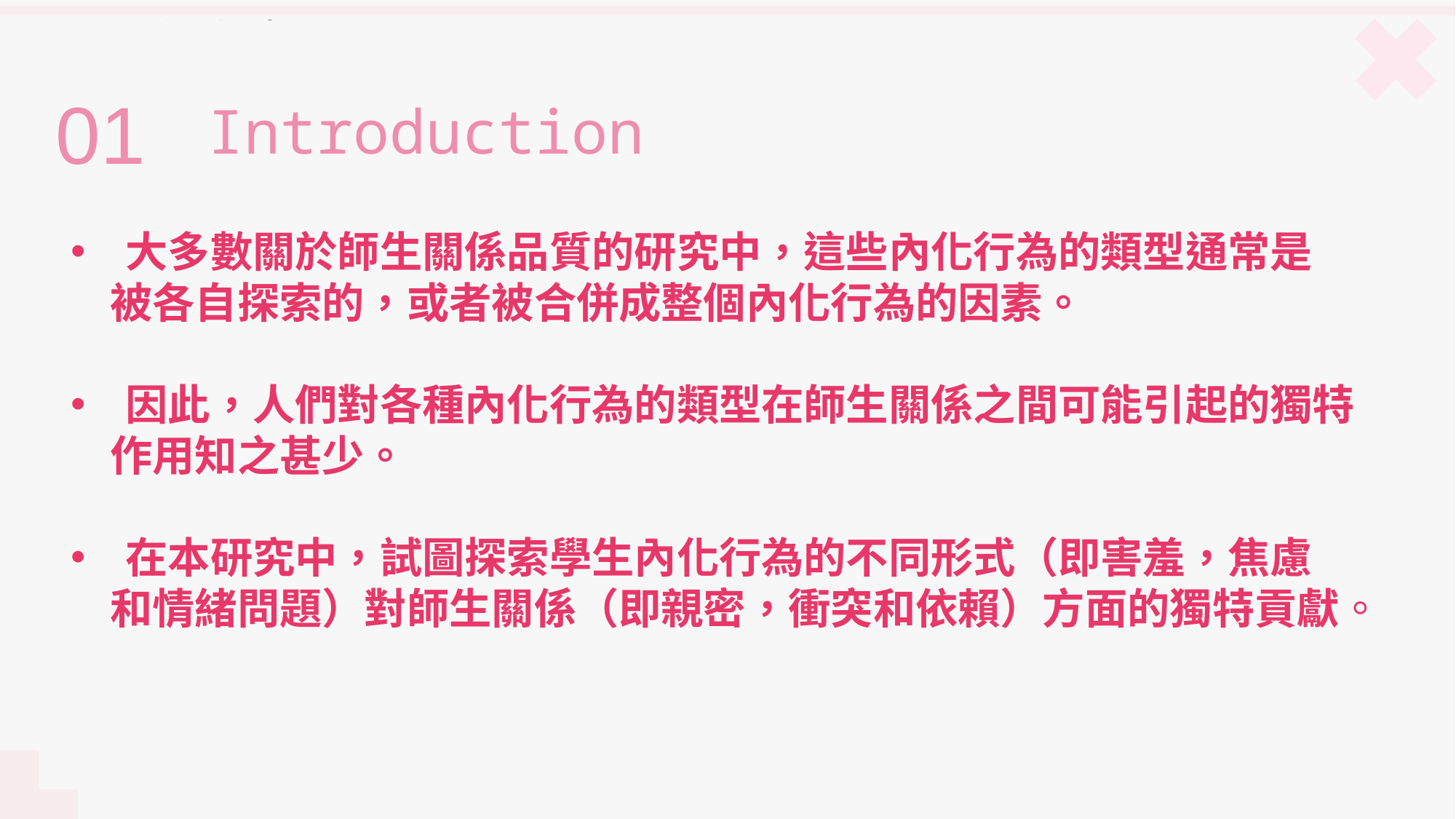

Introduction
01
大多數關於師生關係品質的研究中，這些內化行為的類型通常是
   被各自探索的，或者被合併成整個內化行為的因素。

因此，人們對各種內化行為的類型在師生關係之間可能引起的獨特
   作用知之甚少。

在本研究中，試圖探索學生內化行為的不同形式（即害羞，焦慮
   和情緒問題）對師生關係（即親密，衝突和依賴）方面的獨特貢獻。